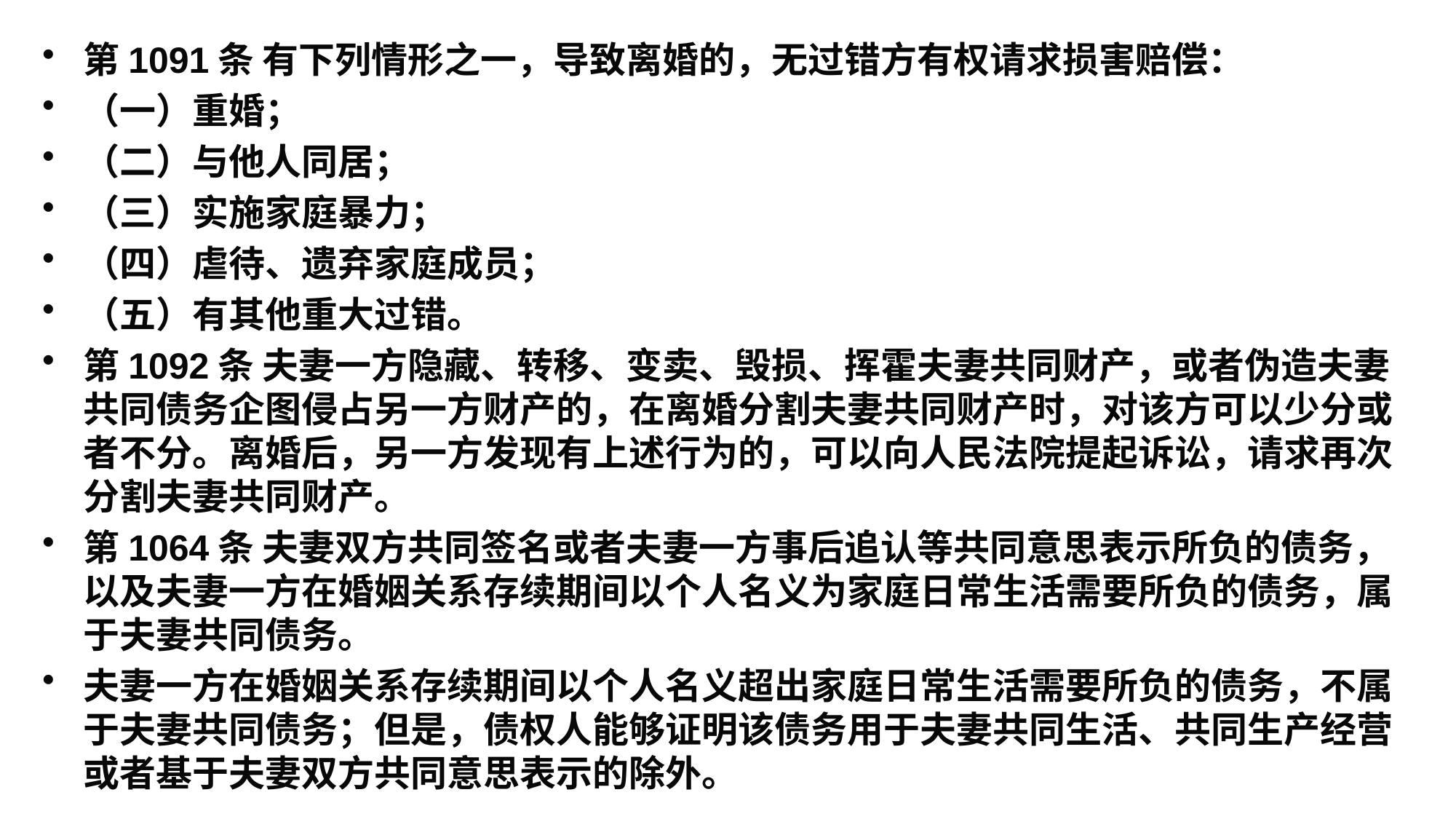

第1091条 有下列情形之一，导致离婚的，无过错方有权请求损害赔偿：
（一）重婚；
（二）与他人同居；
（三）实施家庭暴力；
（四）虐待、遗弃家庭成员；
（五）有其他重大过错。
第1092条 夫妻一方隐藏、转移、变卖、毁损、挥霍夫妻共同财产，或者伪造夫妻共同债务企图侵占另一方财产的，在离婚分割夫妻共同财产时，对该方可以少分或者不分。离婚后，另一方发现有上述行为的，可以向人民法院提起诉讼，请求再次分割夫妻共同财产。
第1064条 夫妻双方共同签名或者夫妻一方事后追认等共同意思表示所负的债务，以及夫妻一方在婚姻关系存续期间以个人名义为家庭日常生活需要所负的债务，属于夫妻共同债务。
夫妻一方在婚姻关系存续期间以个人名义超出家庭日常生活需要所负的债务，不属于夫妻共同债务；但是，债权人能够证明该债务用于夫妻共同生活、共同生产经营或者基于夫妻双方共同意思表示的除外。

      十、夫妻共同债务的规定。增加1064条，属于夫妻共同债务以及不属于夫妻共同债务的情形。  银行业务的合同法视角